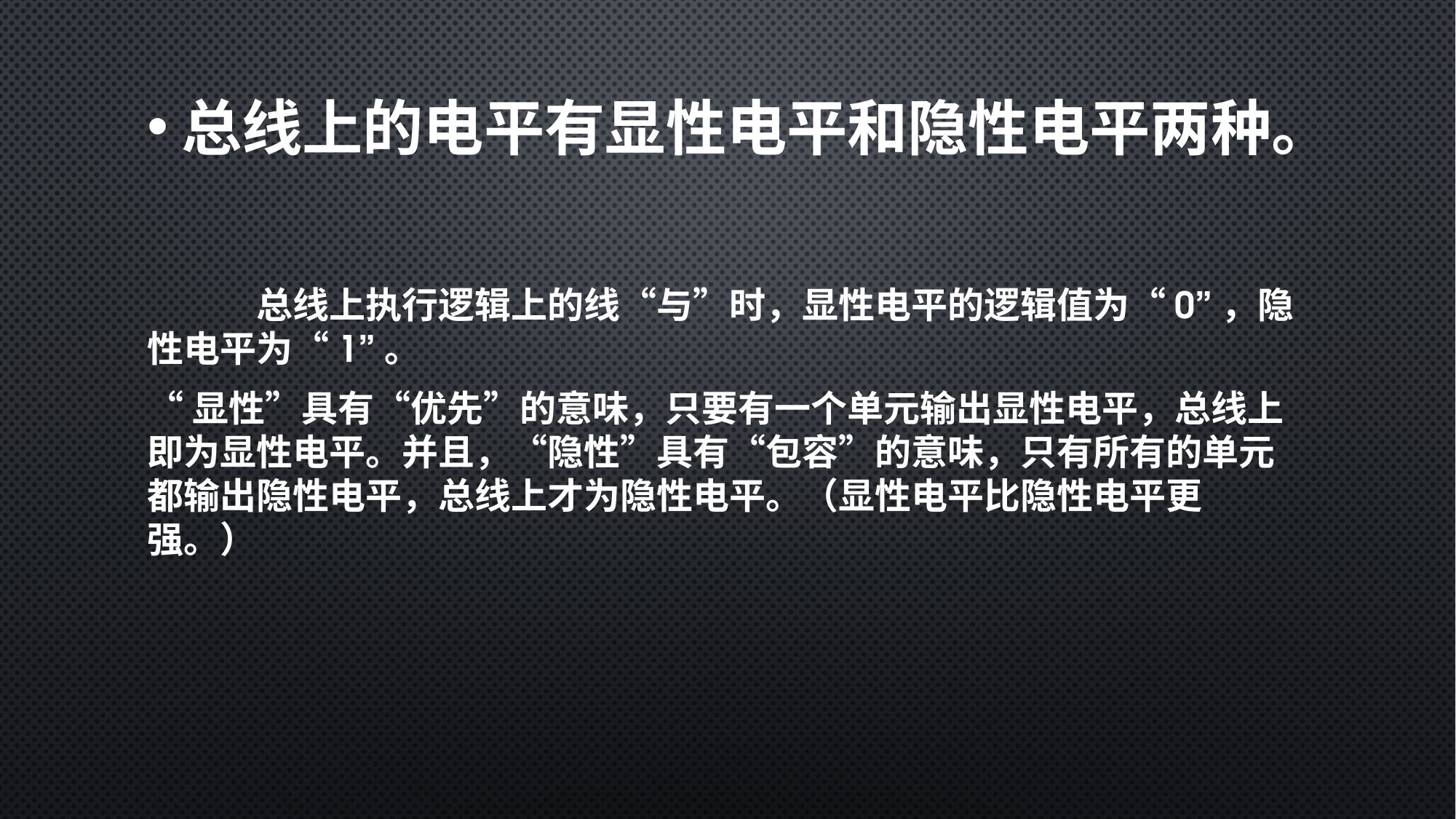

总线上的电平有显性电平和隐性电平两种。

	总线上执行逻辑上的线“与”时，显性电平的逻辑值为“0”，隐性电平为“1”。
“显性”具有“优先”的意味，只要有一个单元输出显性电平，总线上即为显性电平。并且，“隐性”具有“包容”的意味，只有所有的单元都输出隐性电平，总线上才为隐性电平。（显性电平比隐性电平更强。）